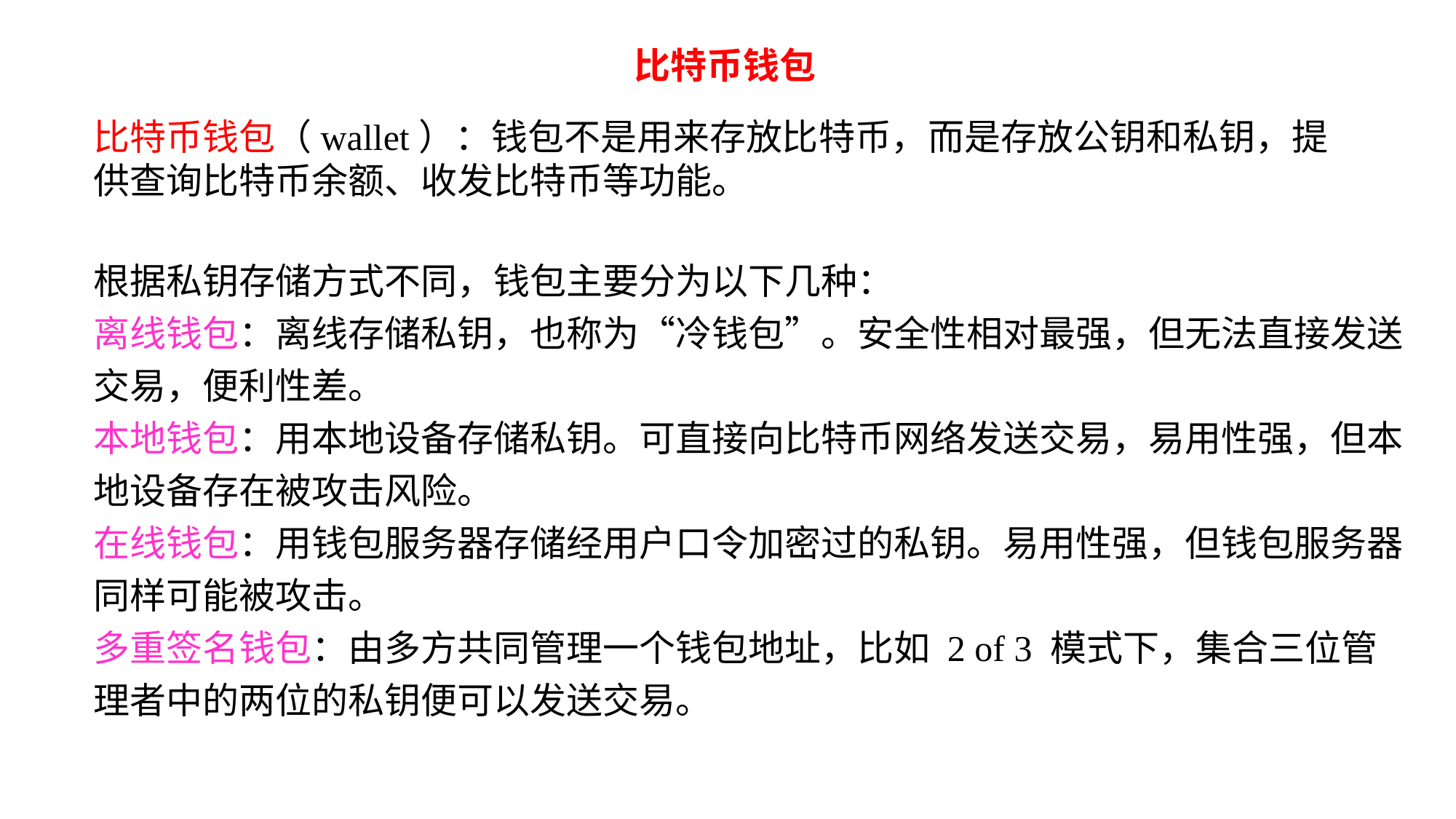

比特币钱包
比特币钱包（wallet）：钱包不是用来存放比特币，而是存放公钥和私钥，提供查询比特币余额、收发比特币等功能。
根据私钥存储方式不同，钱包主要分为以下几种：
离线钱包：离线存储私钥，也称为“冷钱包”。安全性相对最强，但无法直接发送交易，便利性差。
本地钱包：用本地设备存储私钥。可直接向比特币网络发送交易，易用性强，但本地设备存在被攻击风险。
在线钱包：用钱包服务器存储经用户口令加密过的私钥。易用性强，但钱包服务器同样可能被攻击。
多重签名钱包：由多方共同管理一个钱包地址，比如 2 of 3 模式下，集合三位管理者中的两位的私钥便可以发送交易。